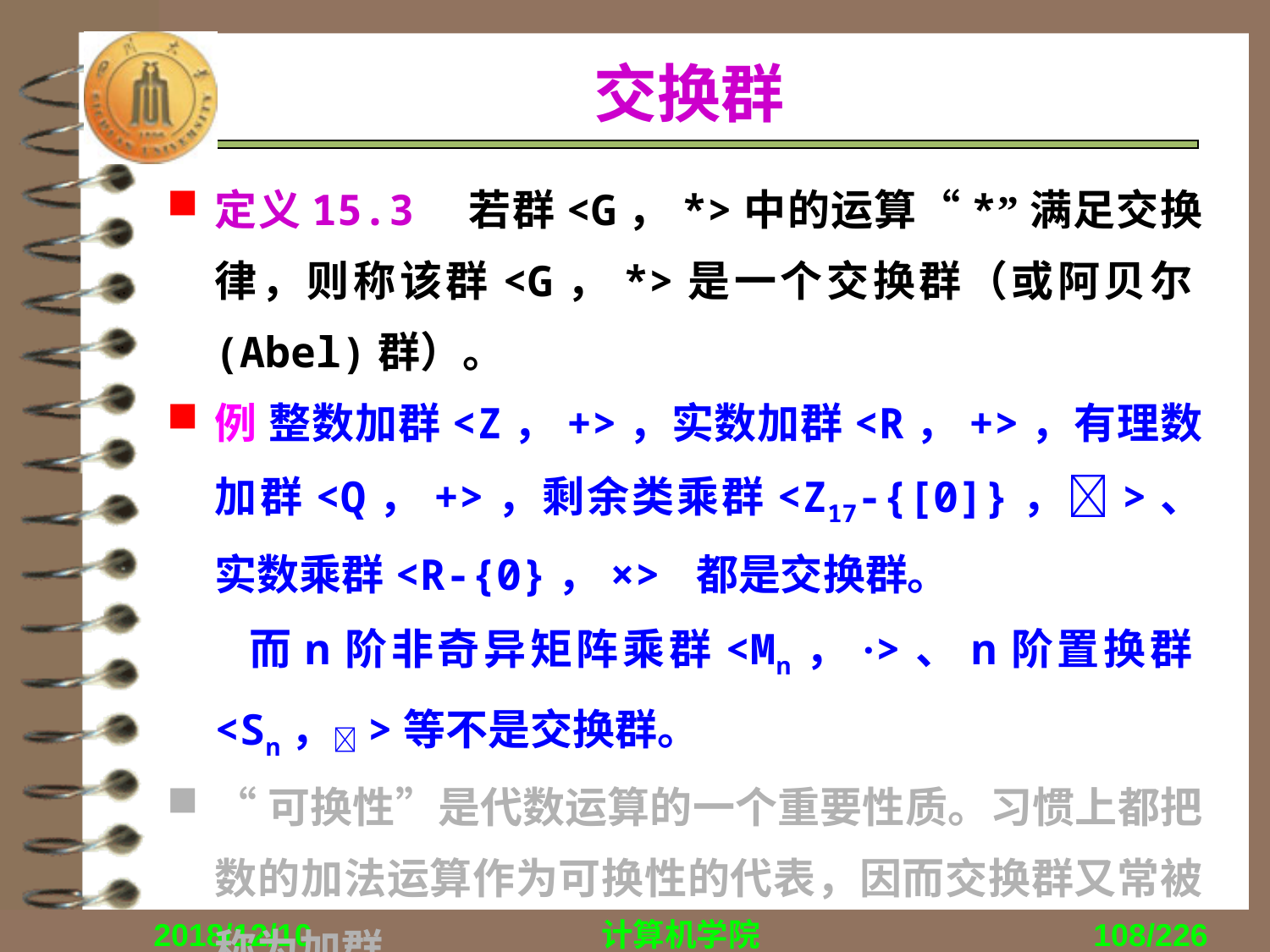

# 交换群

定义15.3　若群<G，*>中的运算“*”满足交换律，则称该群<G，*>是一个交换群（或阿贝尔(Abel)群）。
例 整数加群<Z，+>，实数加群<R，+>，有理数加群<Q，+>，剩余类乘群<Z17-{[0]}，⊗>、实数乘群<R-{0}，×> 都是交换群。
     而n阶非奇异矩阵乘群<Mn，·>、n阶置换群<Sn，°>等不是交换群。
“可换性”是代数运算的一个重要性质。习惯上都把数的加法运算作为可换性的代表，因而交换群又常被称为加群。
2018/12/10
计算机学院
108/226